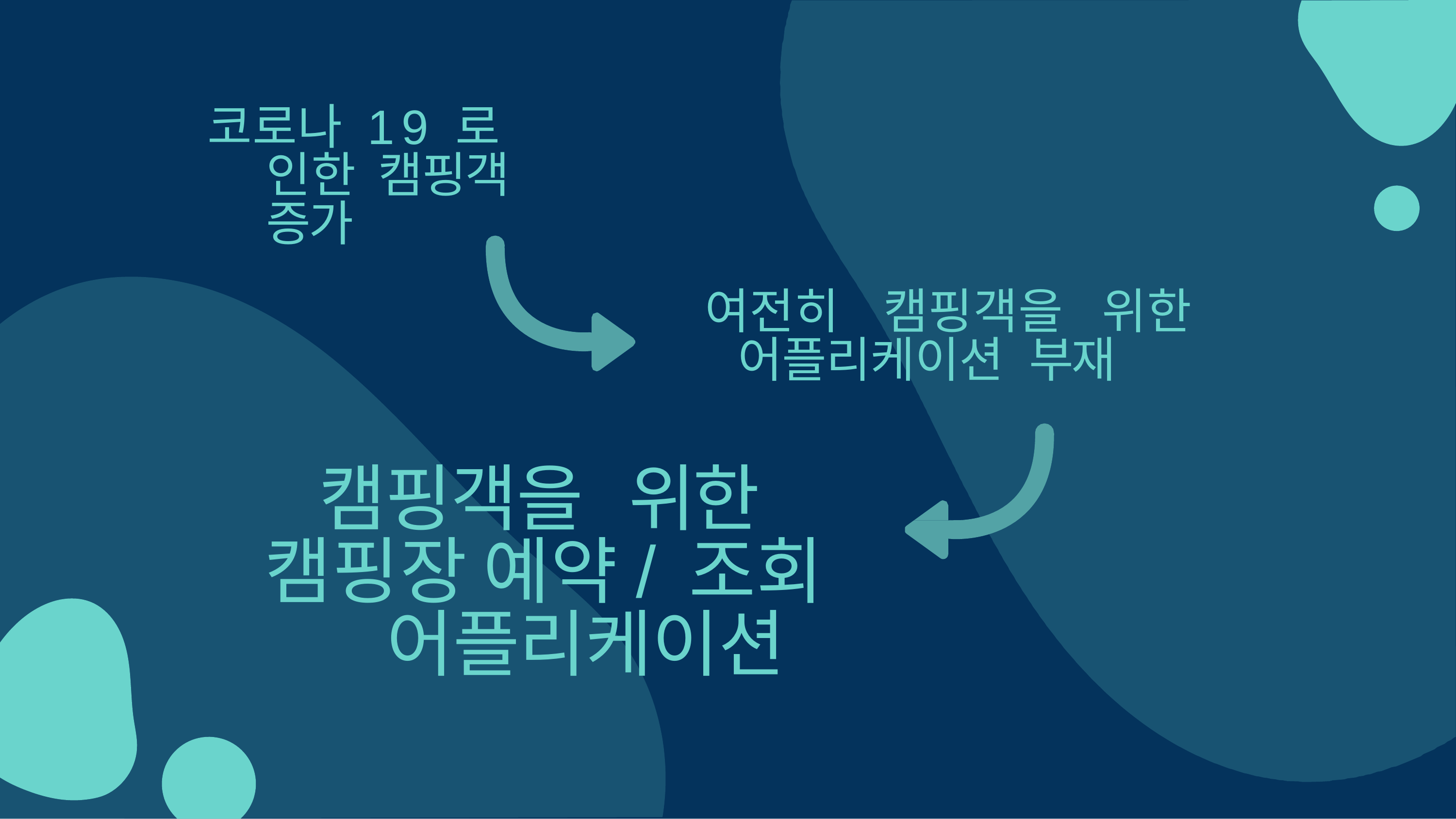

# 코로나 19 로	인한  캠핑객	증가

여전히	캠핑객을	위한  어플리케이션	부재

캠핑객을	위한  캠핑장	예약/조회
어플리케이션